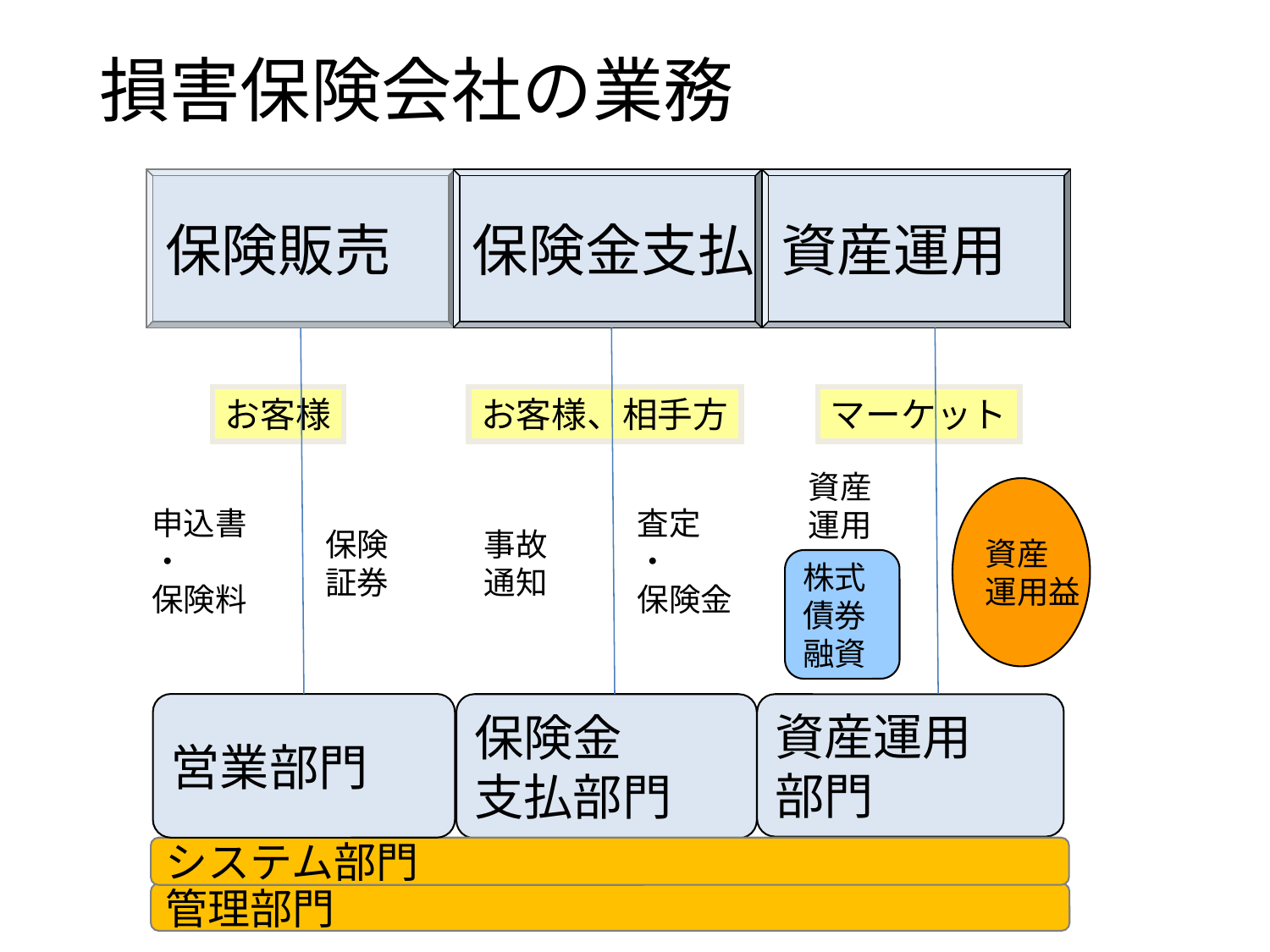

損害保険会社の業務
保険販売
保険金支払
資産運用

お客様
お客様、相手方
マーケット
資産
運用

資産
運用益
申込書
・
保険料
査定
・
保険金
保険
証券
事故
通知
株式
債券
融資

営業部門
保険金
支払部門
資産運用
部門
システム部門
管理部門